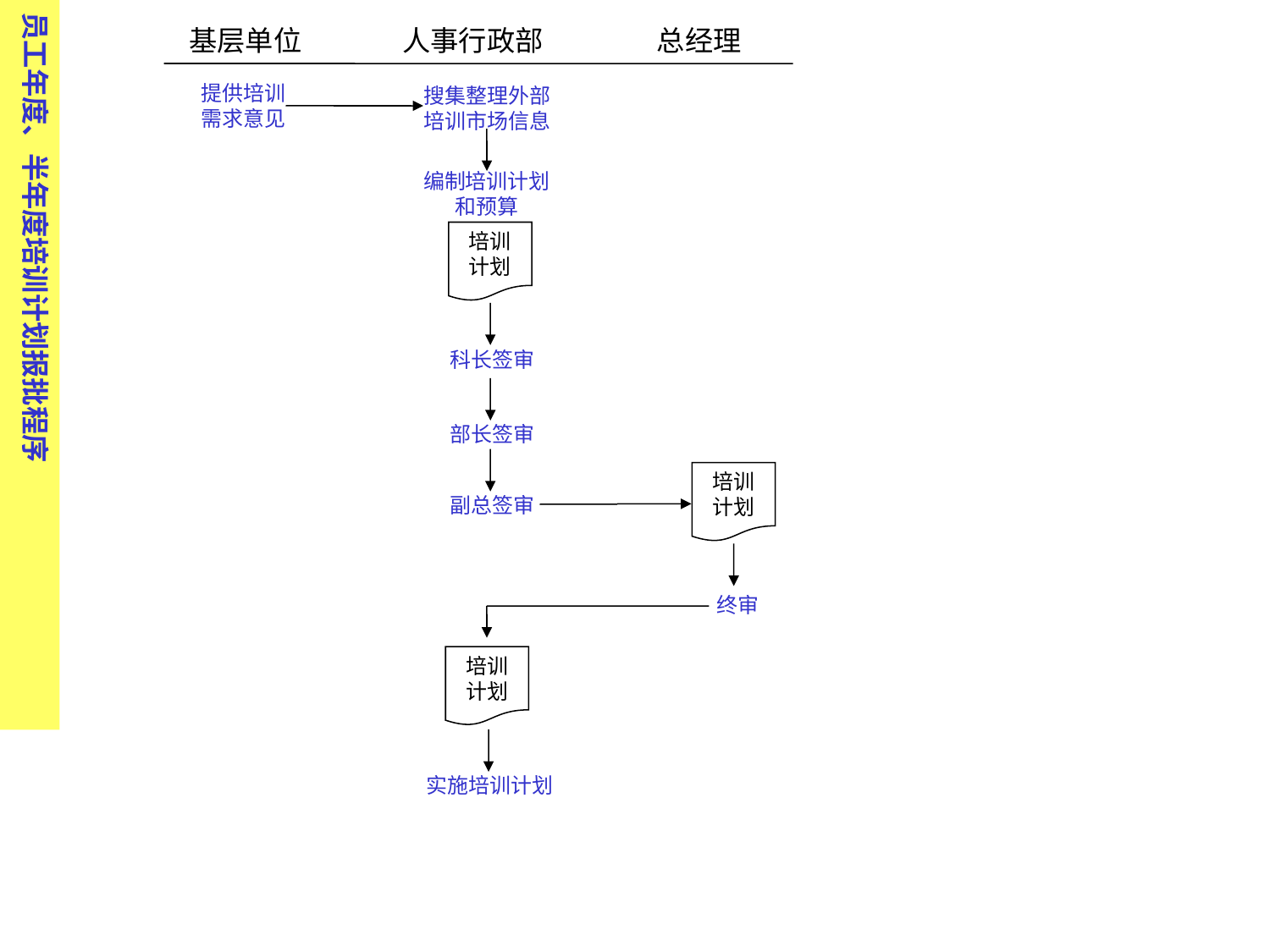

员工年度、半年度培训计划报批程序
基层单位                人事行政部                  总经理

提供培训需求意见
搜集整理外部培训市场信息

编制培训计划和预算
培训
计划

科长签审

部长签审

培训
计划
副总签审

终审

培训
计划

实施培训计划
13